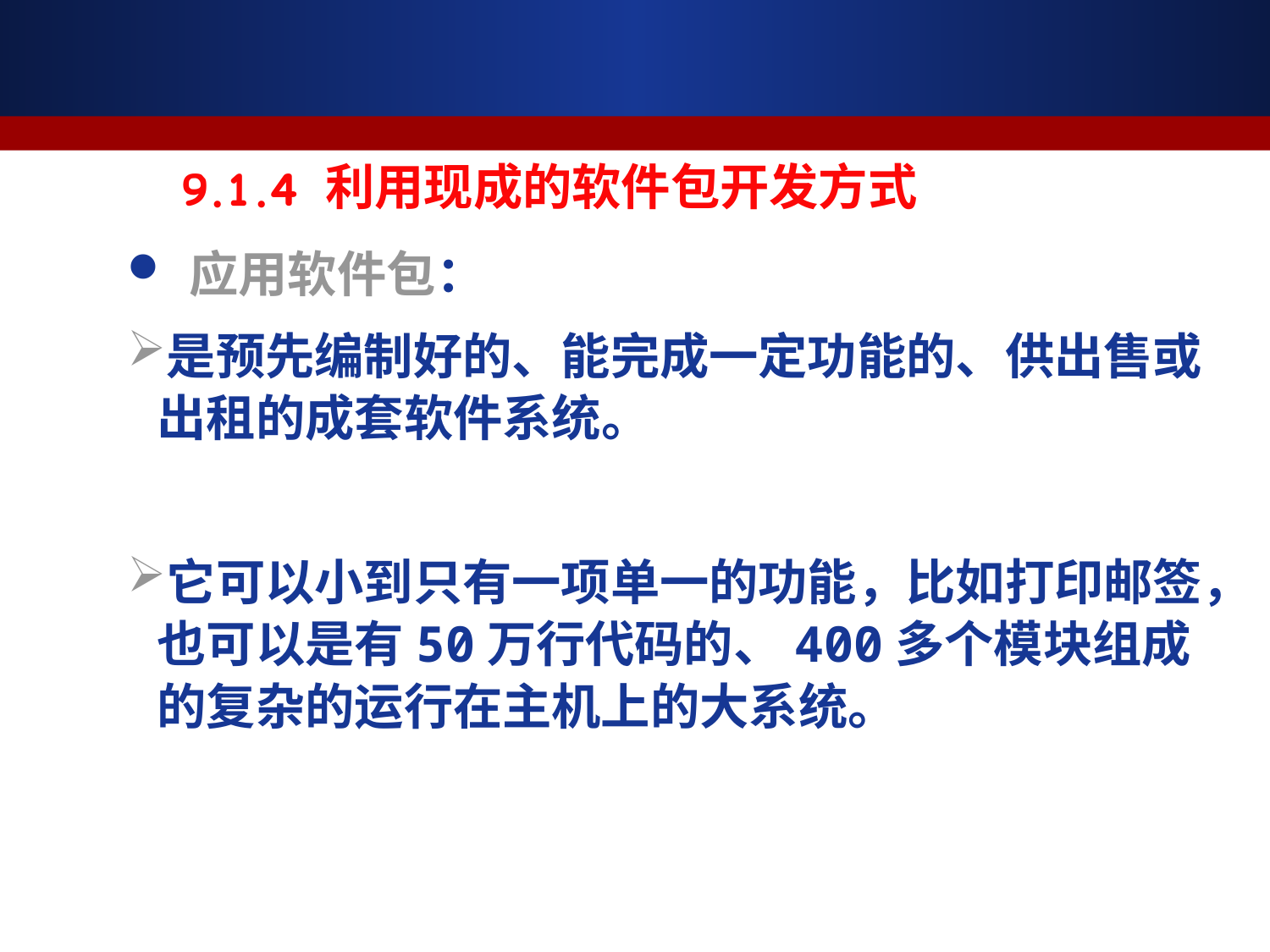

9.1.4 利用现成的软件包开发方式
 应用软件包：
是预先编制好的、能完成一定功能的、供出售或出租的成套软件系统。

它可以小到只有一项单一的功能，比如打印邮签，也可以是有50万行代码的、400多个模块组成的复杂的运行在主机上的大系统。